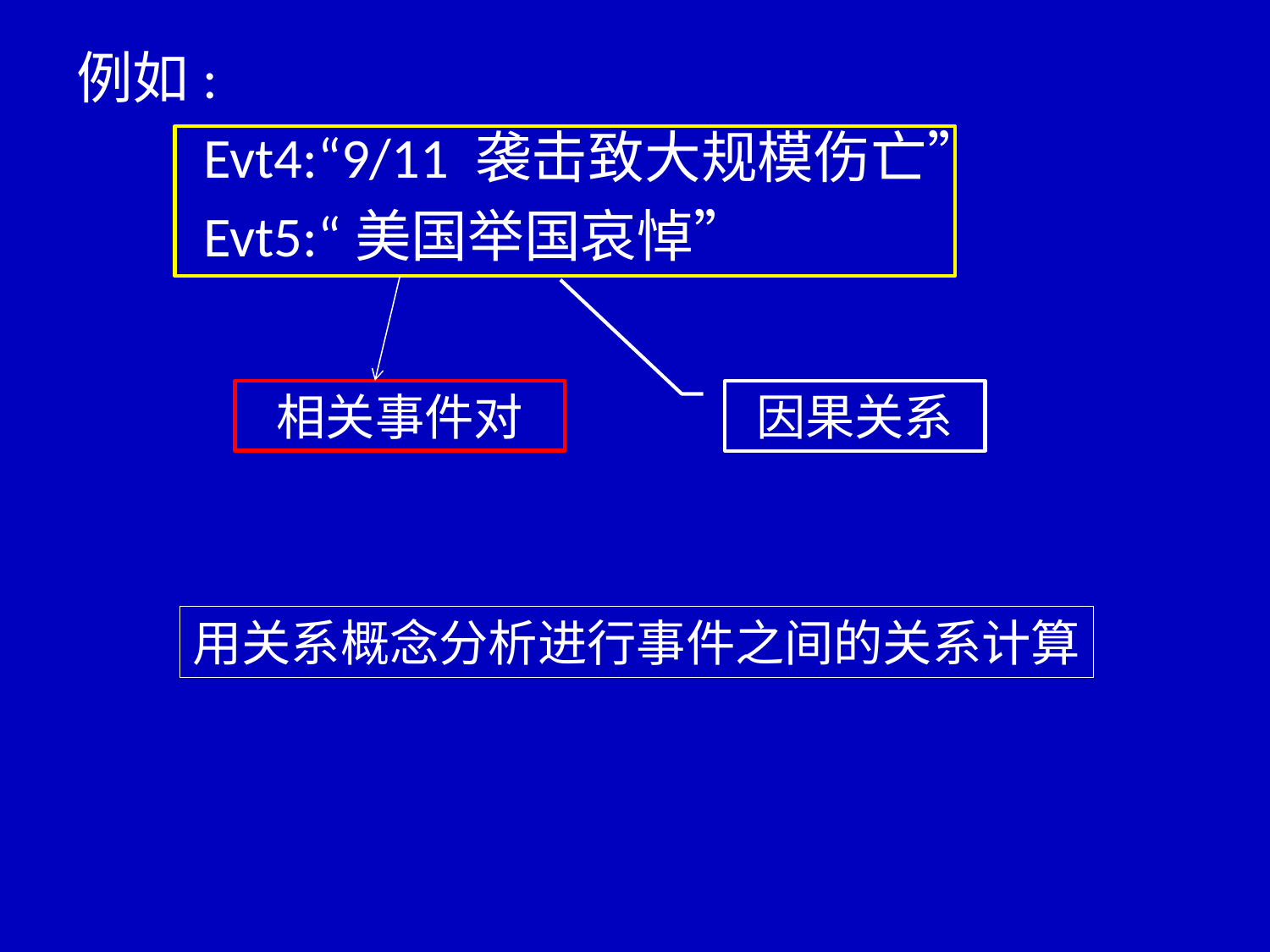

例如:
          Evt4:“9/11 袭击致大规模伤亡”
          Evt5:“美国举国哀悼”

相关事件对
因果关系
用关系概念分析进行事件之间的关系计算